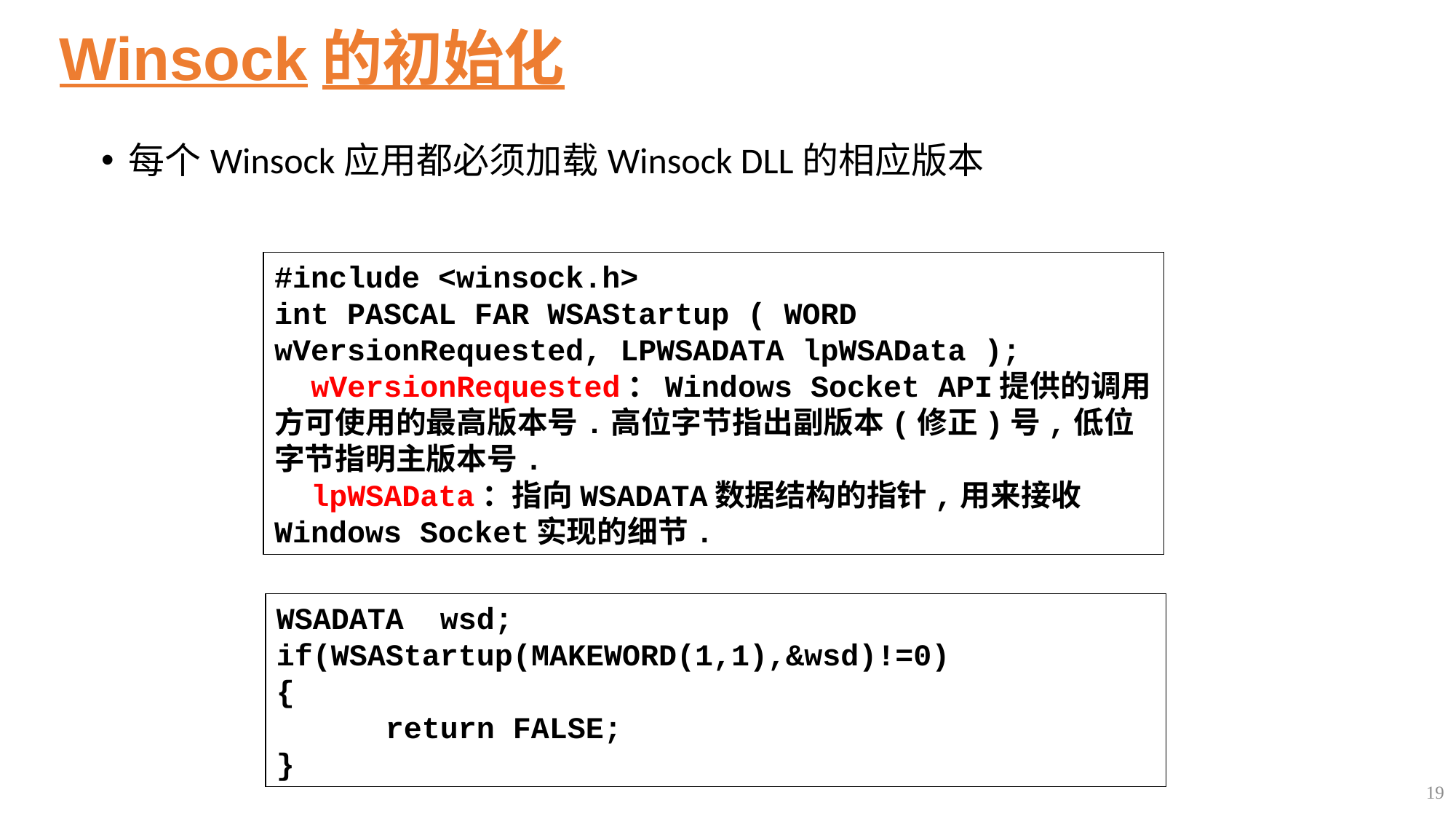

Winsock的初始化
每个Winsock应用都必须加载Winsock DLL的相应版本
#include <winsock.h>
int PASCAL FAR WSAStartup ( WORD wVersionRequested, LPWSADATA lpWSAData );
  wVersionRequested：Windows Socket API提供的调用方可使用的最高版本号.高位字节指出副版本(修正)号,低位字节指明主版本号.
  lpWSAData：指向WSADATA数据结构的指针,用来接收Windows Socket实现的细节.
WSADATA  wsd;
if(WSAStartup(MAKEWORD(1,1),&wsd)!=0)
{
	return FALSE;
}

19